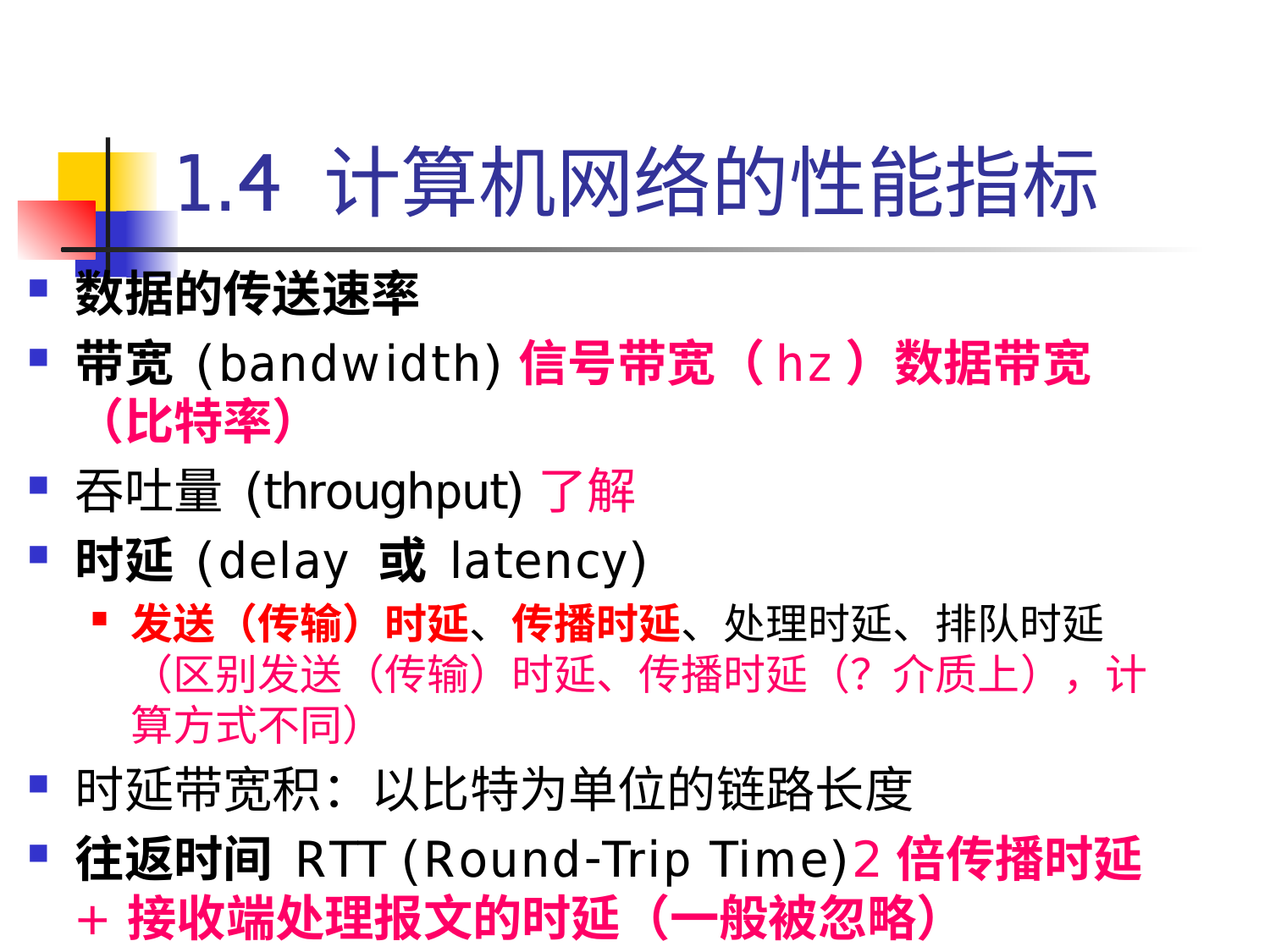

# 1.4 计算机网络的性能指标
数据的传送速率
带宽 (bandwidth)信号带宽（hz）数据带宽（比特率）
吞吐量 (throughput)了解
时延 (delay 或 latency)
发送（传输）时延、传播时延、处理时延、排队时延（区别发送（传输）时延、传播时延（？介质上），计算方式不同）
时延带宽积：以比特为单位的链路长度
往返时间 RTT (Round-Trip Time)2倍传播时延+接收端处理报文的时延（一般被忽略）